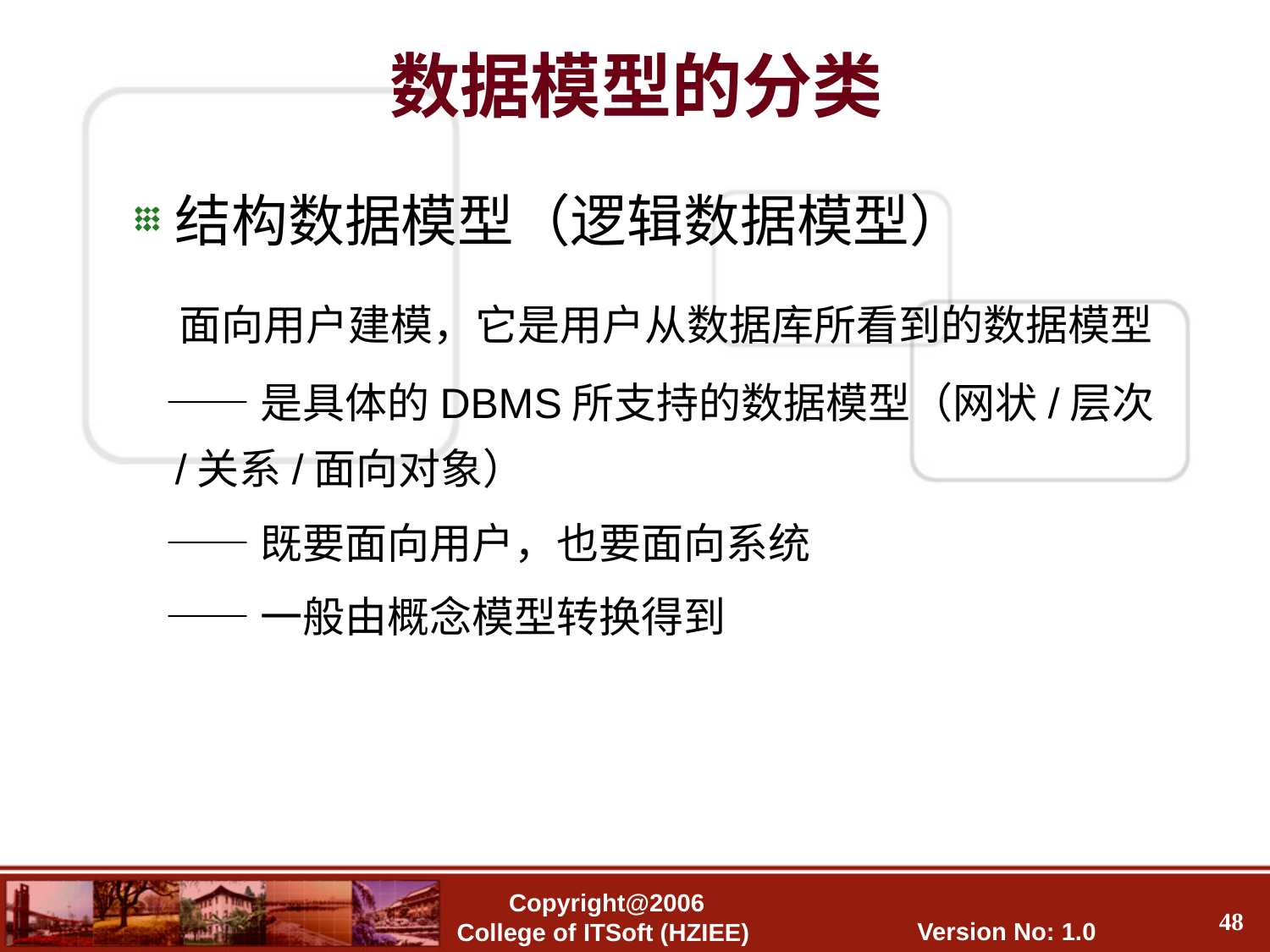

数据模型的分类
结构数据模型（逻辑数据模型）
   面向用户建模，它是用户从数据库所看到的数据模型
    ——是具体的DBMS所支持的数据模型（网状/层次 /关系/面向对象）
    ——既要面向用户，也要面向系统
    ——一般由概念模型转换得到